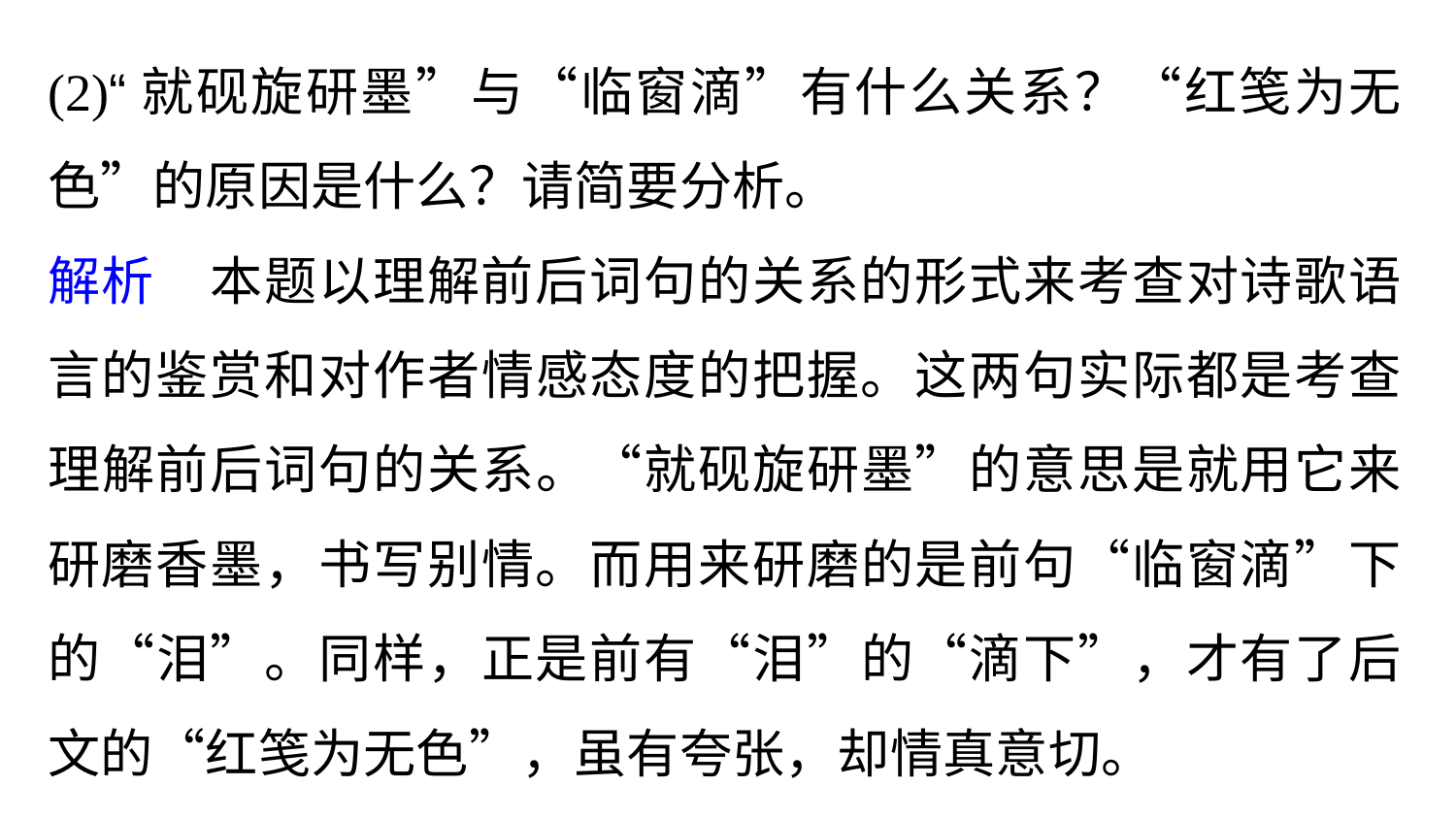

(2)“就砚旋研墨”与“临窗滴”有什么关系？“红笺为无色”的原因是什么？请简要分析。
解析　本题以理解前后词句的关系的形式来考查对诗歌语言的鉴赏和对作者情感态度的把握。这两句实际都是考查理解前后词句的关系。“就砚旋研墨”的意思是就用它来研磨香墨，书写别情。而用来研磨的是前句“临窗滴”下的“泪”。同样，正是前有“泪”的“滴下”，才有了后文的“红笺为无色”，虽有夸张，却情真意切。